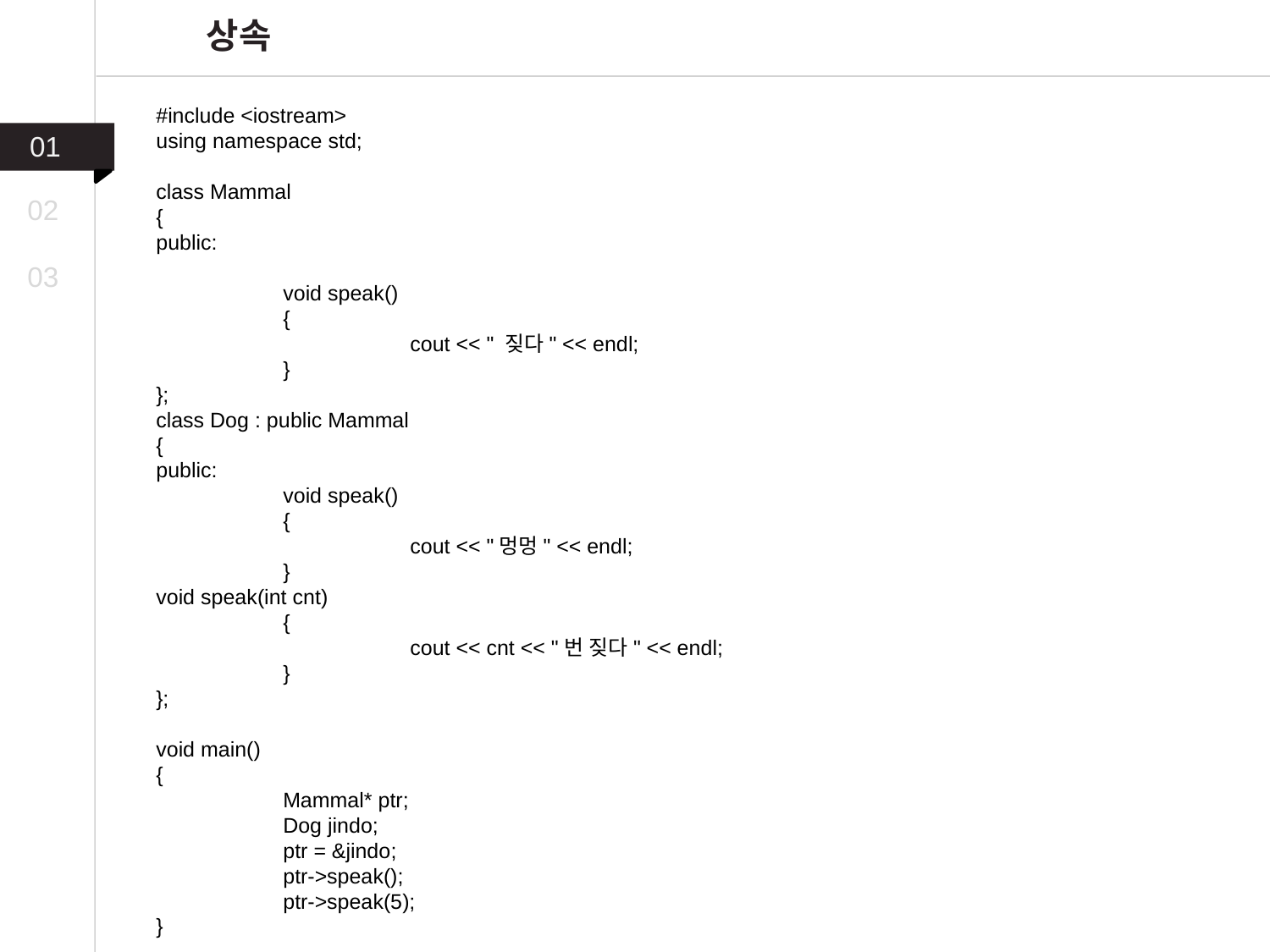

상속
#include <iostream>
using namespace std;

class Mammal
{
public:

	void speak()
	{
		cout << " 짖다" << endl;
	}
};
class Dog : public Mammal
{
public:
	void speak()
	{
		cout << "멍멍" << endl;
	}
void speak(int cnt)
	{
		cout << cnt << "번 짖다" << endl;
	}
};

void main()
{
	Mammal* ptr;
	Dog jindo;
	ptr = &jindo;
	ptr->speak();
	ptr->speak(5);
}

01

02
03